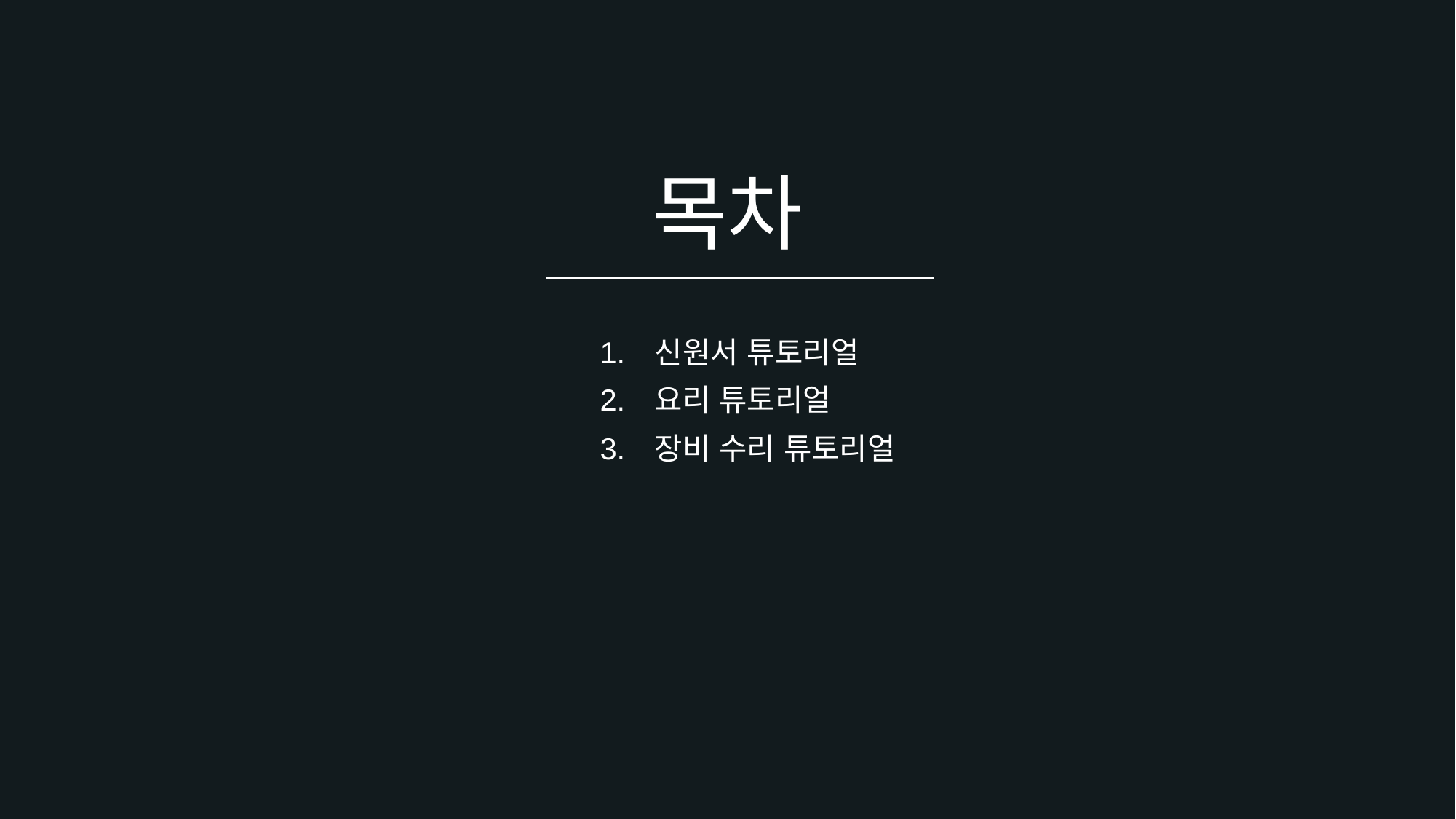

# 목차
신원서 튜토리얼
요리 튜토리얼
장비 수리 튜토리얼